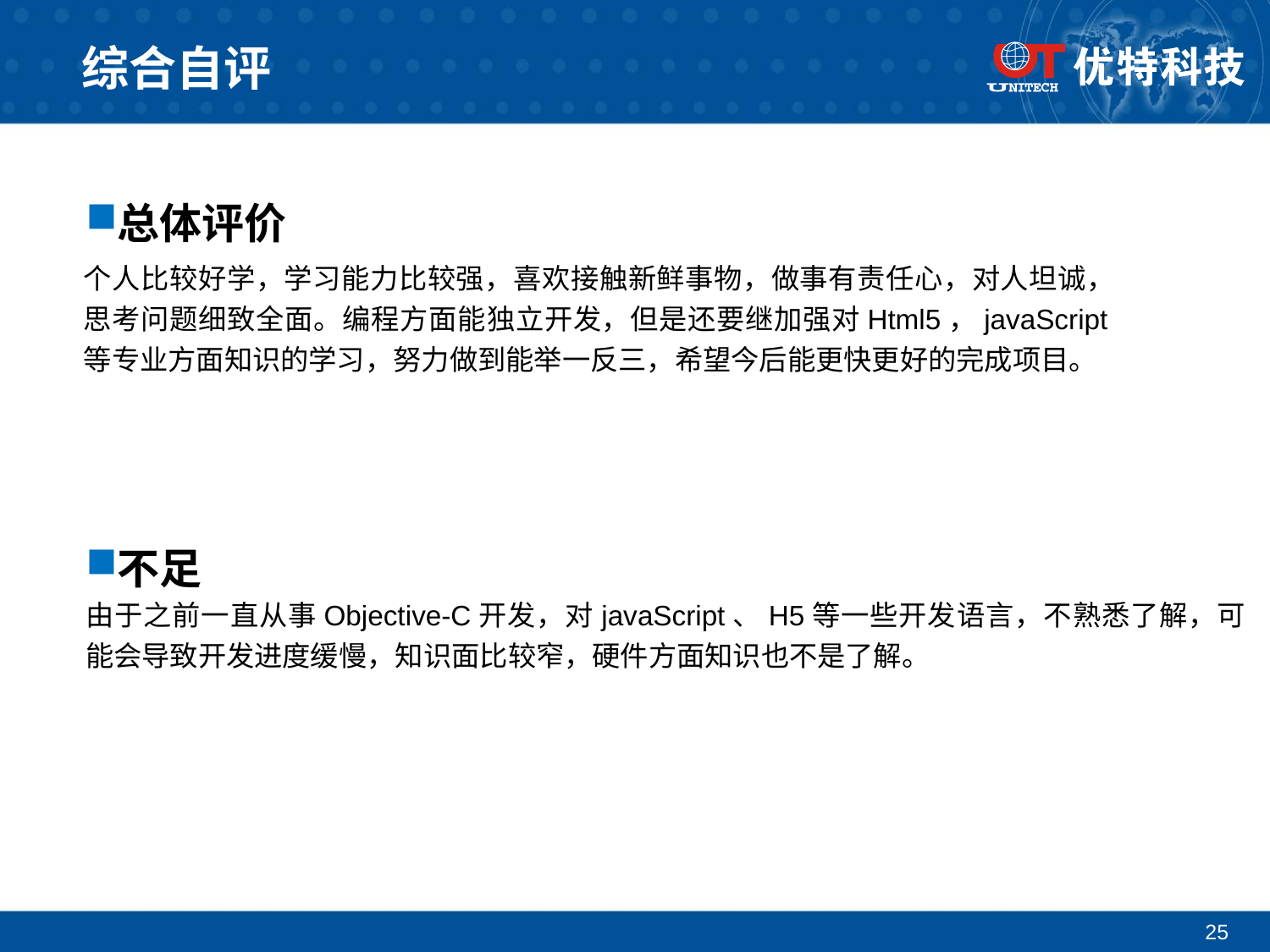

# 综合自评
总体评价
个人比较好学，学习能力比较强，喜欢接触新鲜事物，做事有责任心，对人坦诚，思考问题细致全面。编程方面能独立开发，但是还要继加强对Html5，javaScript等专业方面知识的学习，努力做到能举一反三，希望今后能更快更好的完成项目。
不足

由于之前一直从事Objective-C开发，对javaScript、H5等一些开发语言，不熟悉了解，可能会导致开发进度缓慢，知识面比较窄，硬件方面知识也不是了解。
25